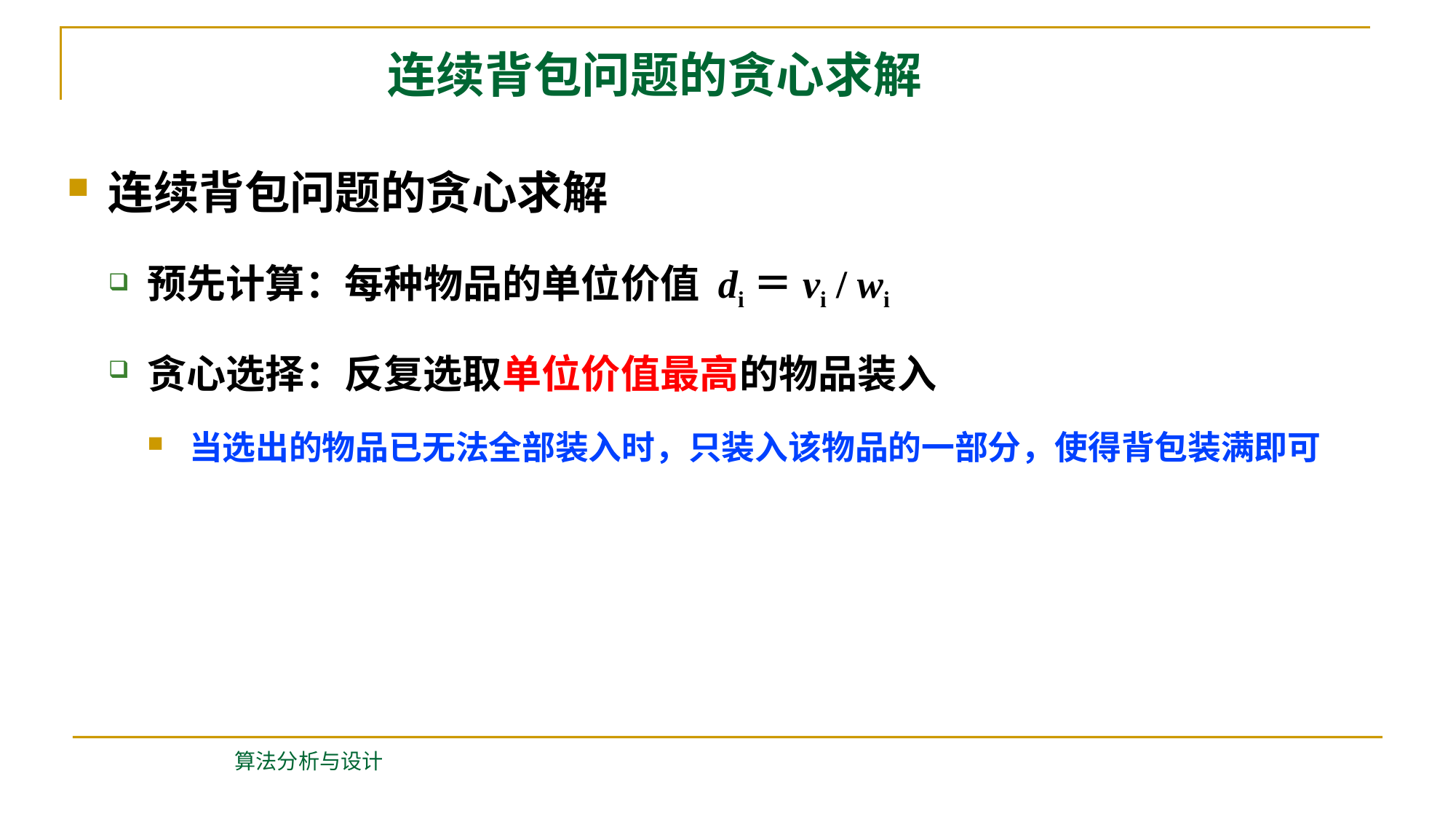

连续背包问题的贪心求解
连续背包问题的贪心求解
预先计算：每种物品的单位价值 di＝vi / wi
贪心选择：反复选取单位价值最高的物品装入
当选出的物品已无法全部装入时，只装入该物品的一部分，使得背包装满即可
算法分析与设计